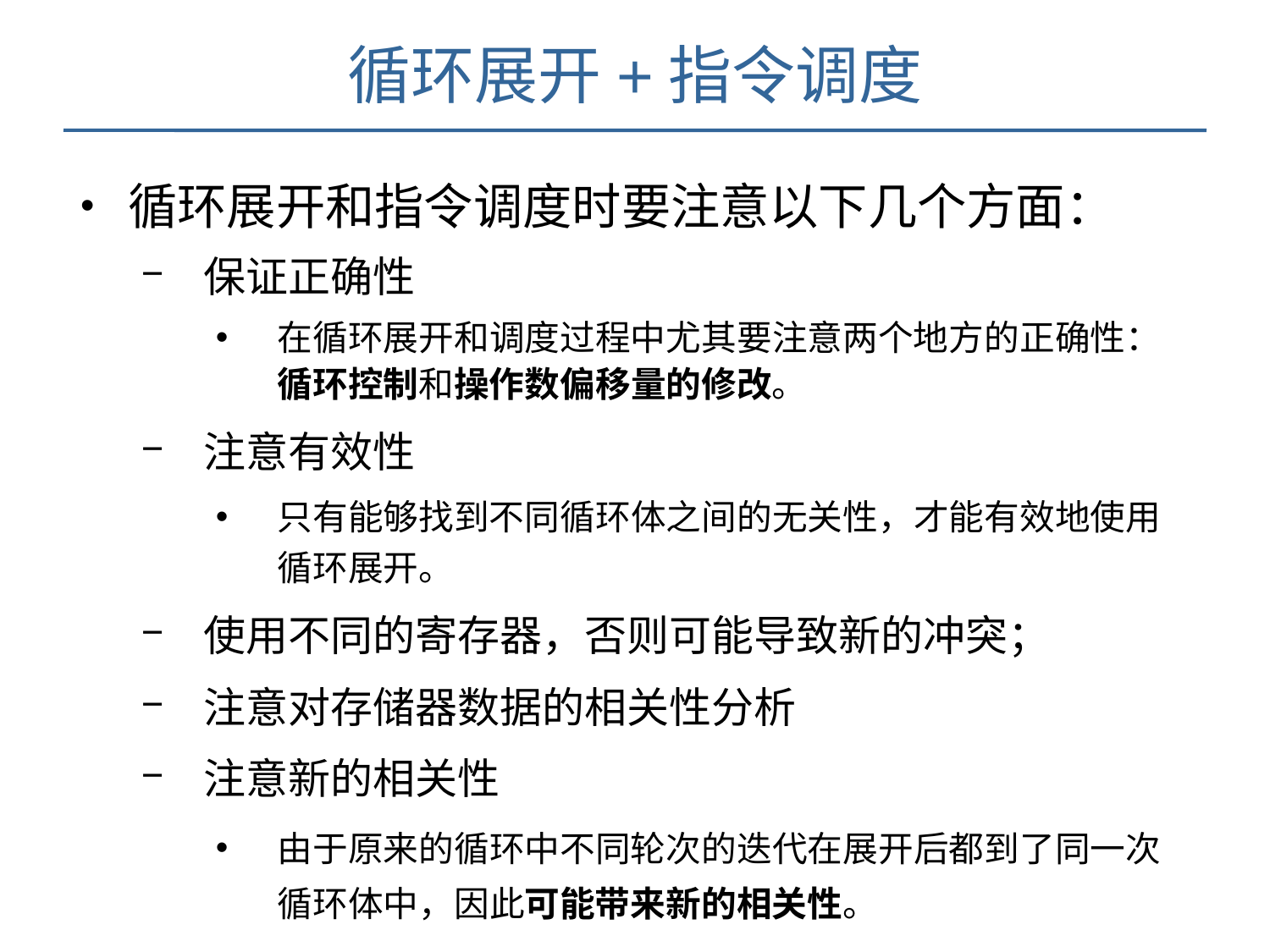

循环展开+指令调度
循环展开和指令调度时要注意以下几个方面：
保证正确性
在循环展开和调度过程中尤其要注意两个地方的正确性：循环控制和操作数偏移量的修改。
注意有效性
只有能够找到不同循环体之间的无关性，才能有效地使用循环展开。
使用不同的寄存器，否则可能导致新的冲突；
注意对存储器数据的相关性分析
注意新的相关性
由于原来的循环中不同轮次的迭代在展开后都到了同一次循环体中，因此可能带来新的相关性。